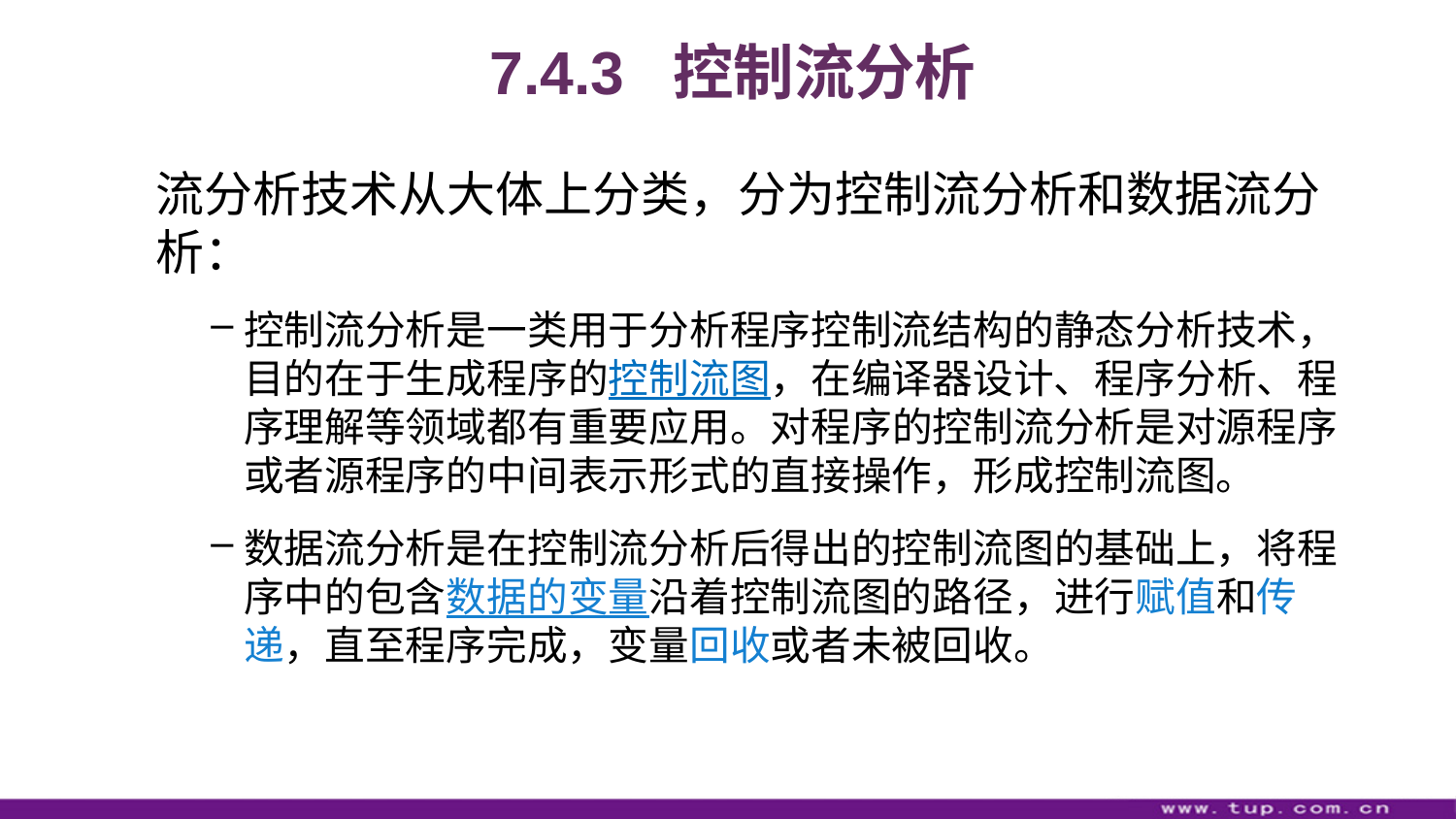

7.4.3  控制流分析
流分析技术从大体上分类，分为控制流分析和数据流分析：
控制流分析是一类用于分析程序控制流结构的静态分析技术，目的在于生成程序的控制流图，在编译器设计、程序分析、程序理解等领域都有重要应用。对程序的控制流分析是对源程序或者源程序的中间表示形式的直接操作，形成控制流图。
数据流分析是在控制流分析后得出的控制流图的基础上，将程序中的包含数据的变量沿着控制流图的路径，进行赋值和传递，直至程序完成，变量回收或者未被回收。